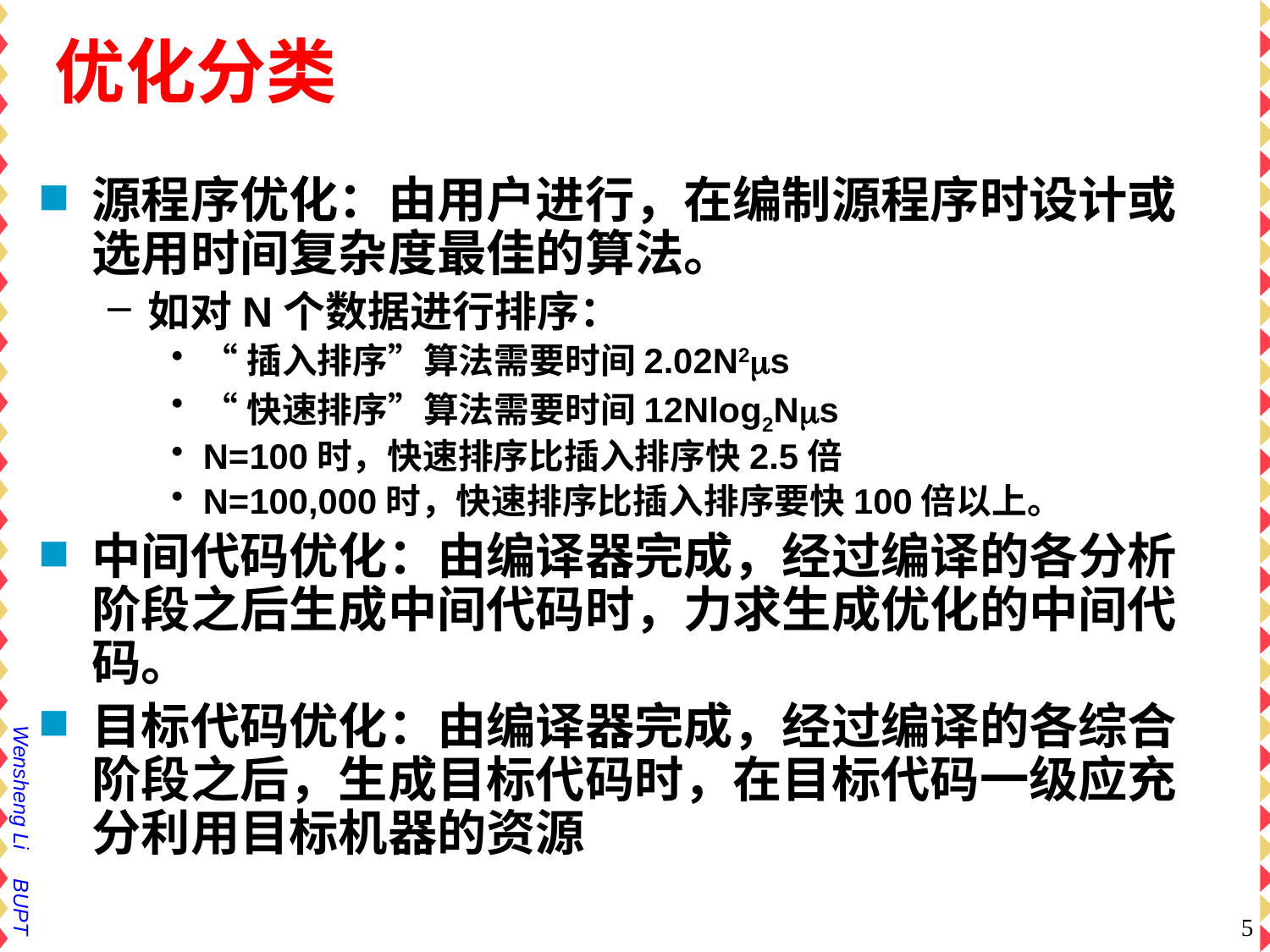

优化分类
源程序优化：由用户进行，在编制源程序时设计或选用时间复杂度最佳的算法。
如对N个数据进行排序：
“插入排序”算法需要时间2.02N2μs
“快速排序”算法需要时间12Nlog2Nμs
N=100时，快速排序比插入排序快2.5倍
N=100,000时，快速排序比插入排序要快100倍以上。
中间代码优化：由编译器完成，经过编译的各分析阶段之后生成中间代码时，力求生成优化的中间代码。
目标代码优化：由编译器完成，经过编译的各综合阶段之后，生成目标代码时，在目标代码一级应充分利用目标机器的资源
5